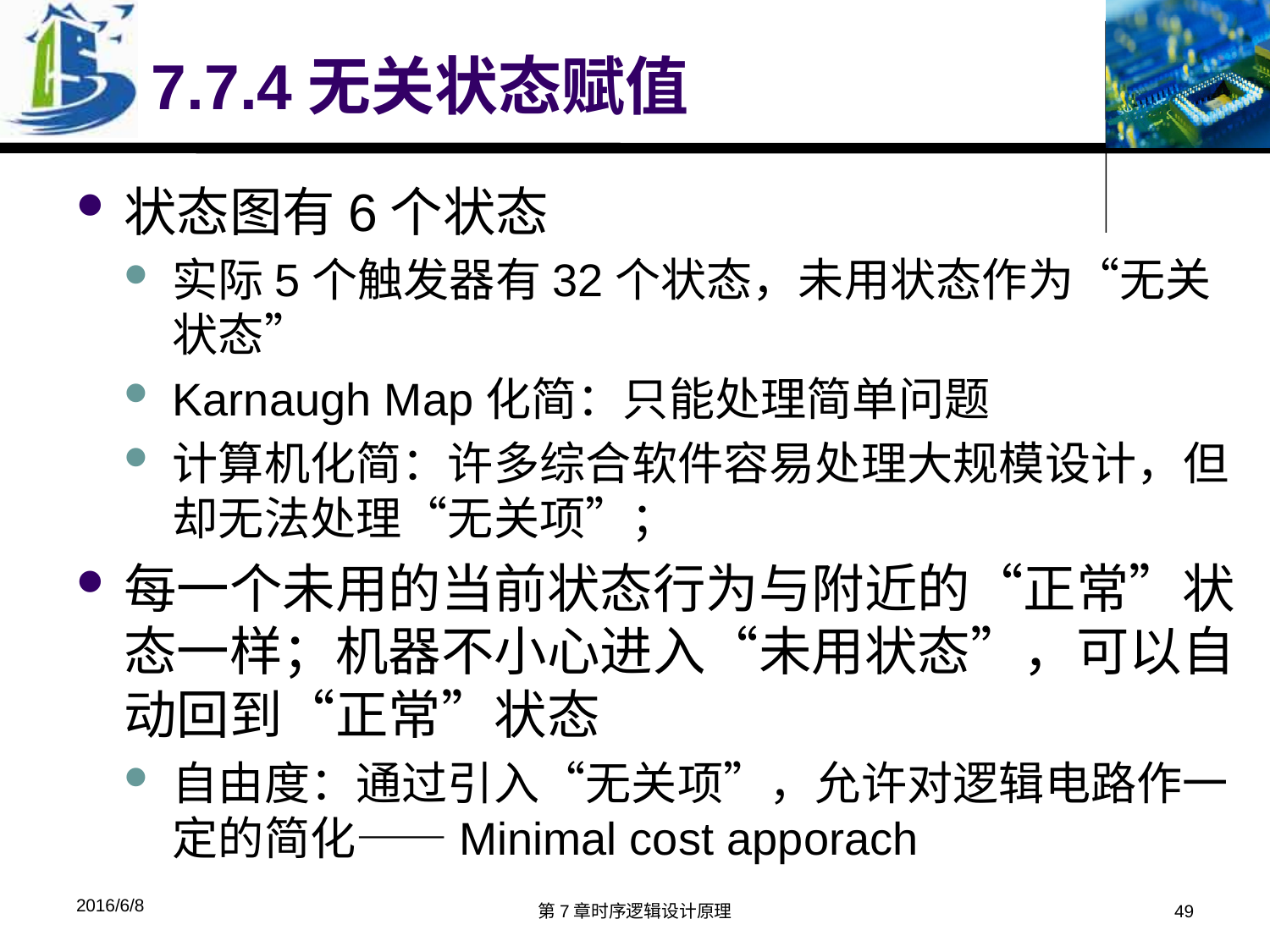

# 7.7.4无关状态赋值
状态图有6个状态
实际5个触发器有32个状态，未用状态作为“无关状态”
Karnaugh Map化简：只能处理简单问题
计算机化简：许多综合软件容易处理大规模设计，但却无法处理“无关项”；
每一个未用的当前状态行为与附近的“正常”状态一样；机器不小心进入“未用状态”，可以自动回到“正常”状态
自由度：通过引入“无关项”，允许对逻辑电路作一定的简化——Minimal cost apporach
2016/6/8
第7章时序逻辑设计原理
49